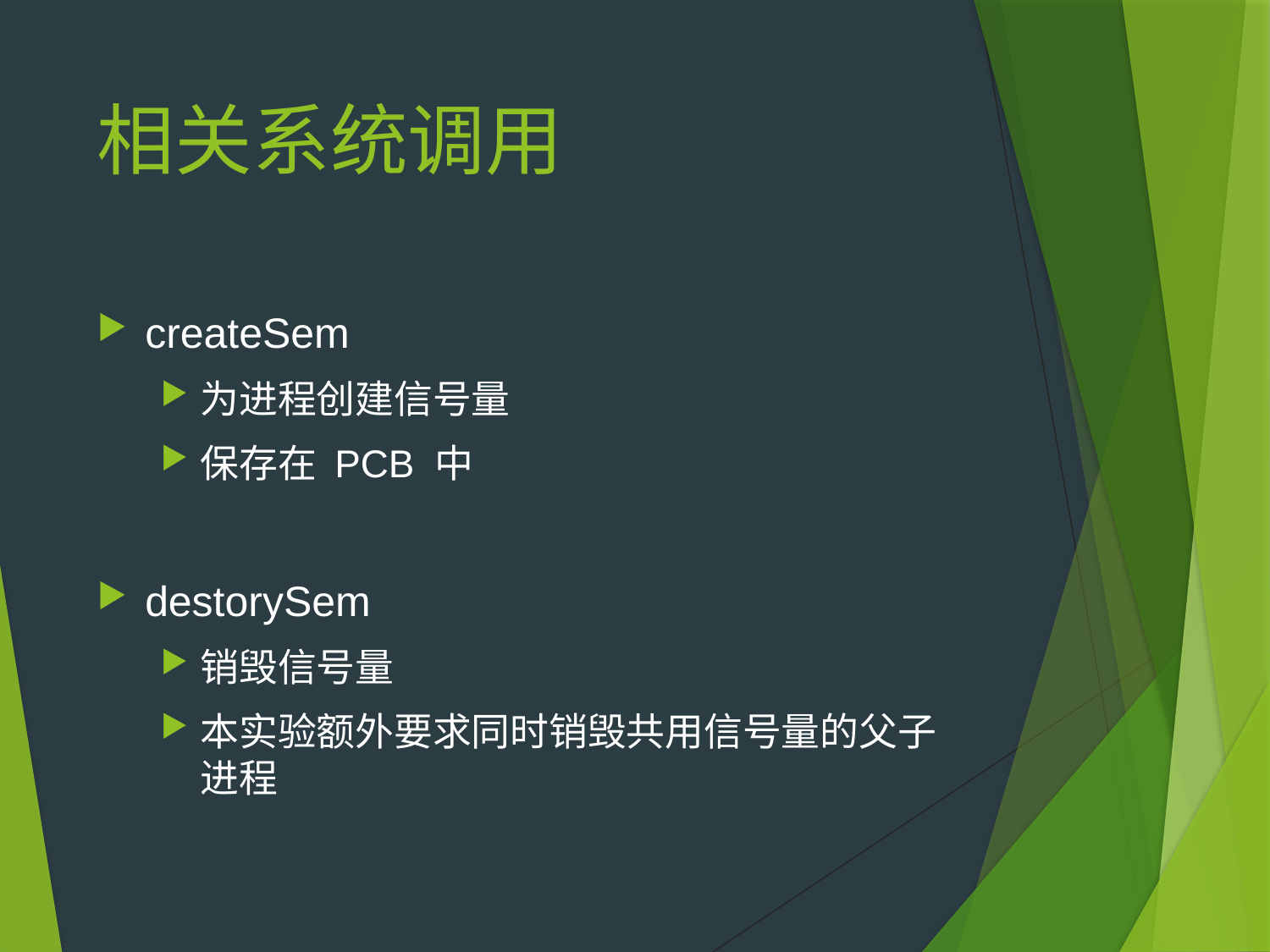

# 相关系统调用
createSem
为进程创建信号量
保存在 PCB 中

destorySem
销毁信号量
本实验额外要求同时销毁共用信号量的父子进程